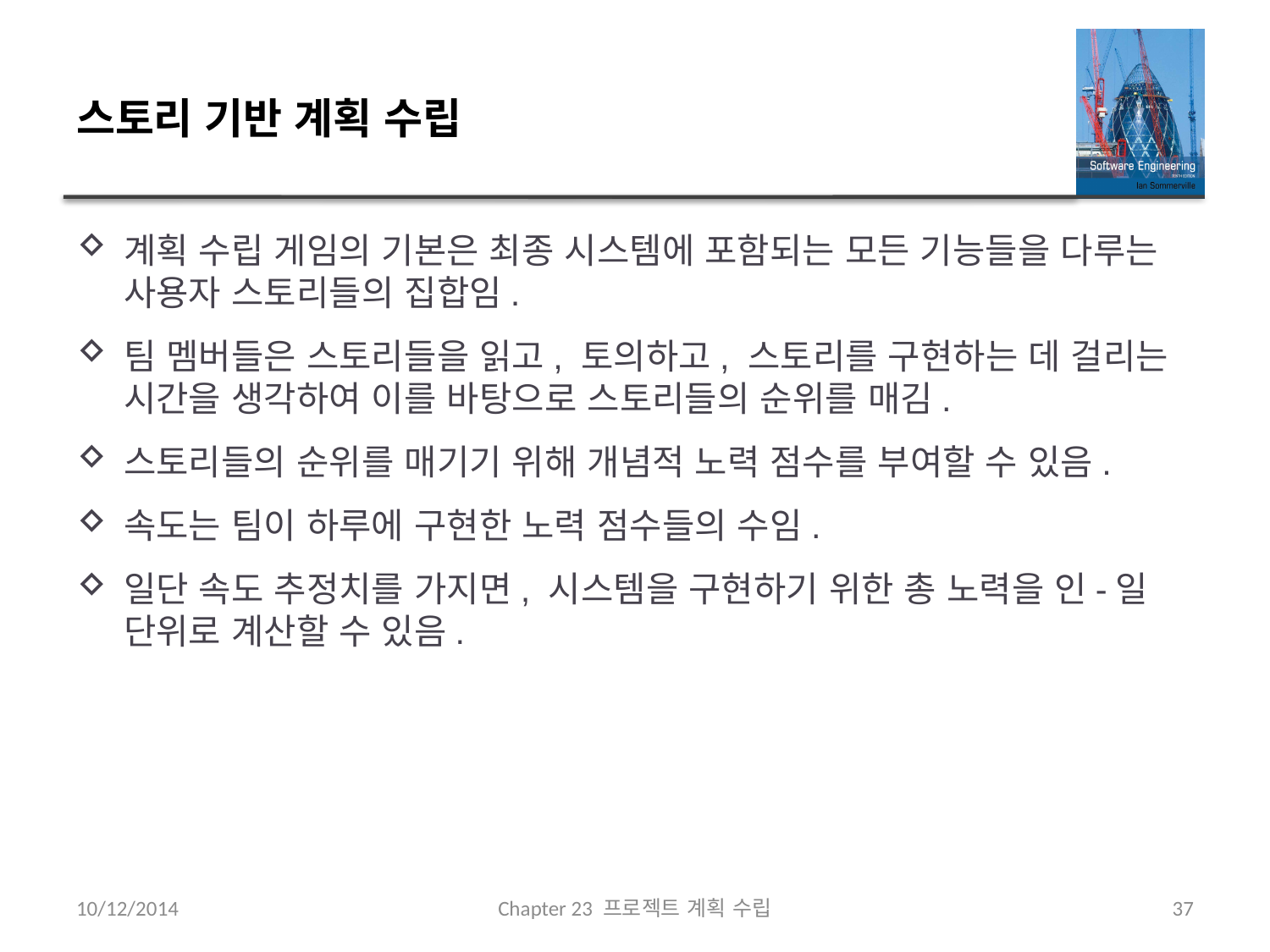

# 스토리 기반 계획 수립
계획 수립 게임의 기본은 최종 시스템에 포함되는 모든 기능들을 다루는 사용자 스토리들의 집합임.
팀 멤버들은 스토리들을 읽고, 토의하고, 스토리를 구현하는 데 걸리는 시간을 생각하여 이를 바탕으로 스토리들의 순위를 매김.
스토리들의 순위를 매기기 위해 개념적 노력 점수를 부여할 수 있음.
속도는 팀이 하루에 구현한 노력 점수들의 수임.
일단 속도 추정치를 가지면, 시스템을 구현하기 위한 총 노력을 인-일 단위로 계산할 수 있음.
10/12/2014
Chapter 23 프로젝트 계획 수립
37